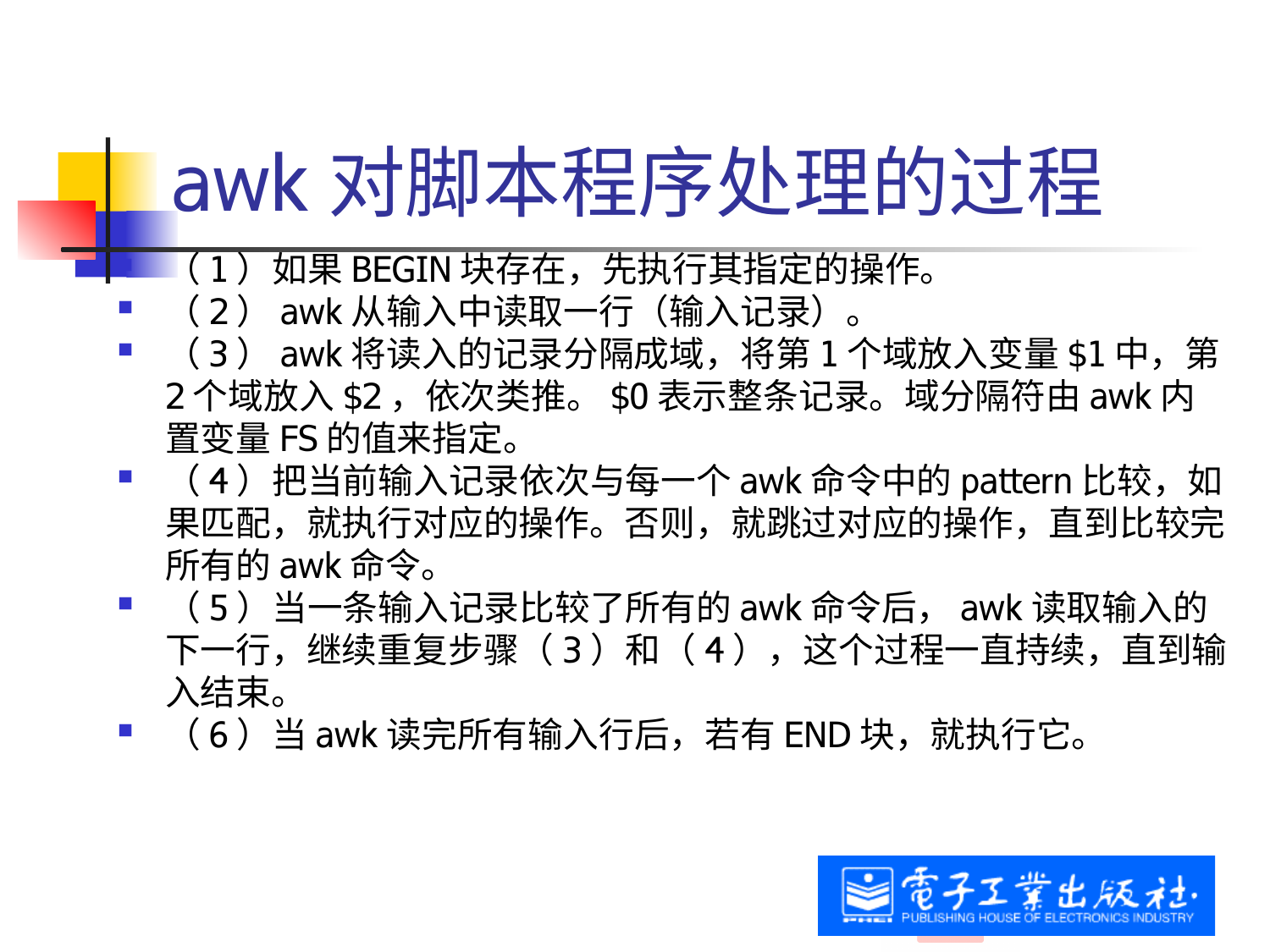

# awk对脚本程序处理的过程
（1）如果BEGIN块存在，先执行其指定的操作。
（2）awk从输入中读取一行（输入记录）。
（3）awk将读入的记录分隔成域，将第1个域放入变量$1中，第2个域放入$2，依次类推。$0表示整条记录。域分隔符由awk内置变量FS的值来指定。
（4）把当前输入记录依次与每一个awk命令中的pattern比较，如果匹配，就执行对应的操作。否则，就跳过对应的操作，直到比较完所有的awk命令。
（5）当一条输入记录比较了所有的awk命令后，awk读取输入的下一行，继续重复步骤（3）和（4），这个过程一直持续，直到输入结束。
（6）当awk读完所有输入行后，若有END块，就执行它。